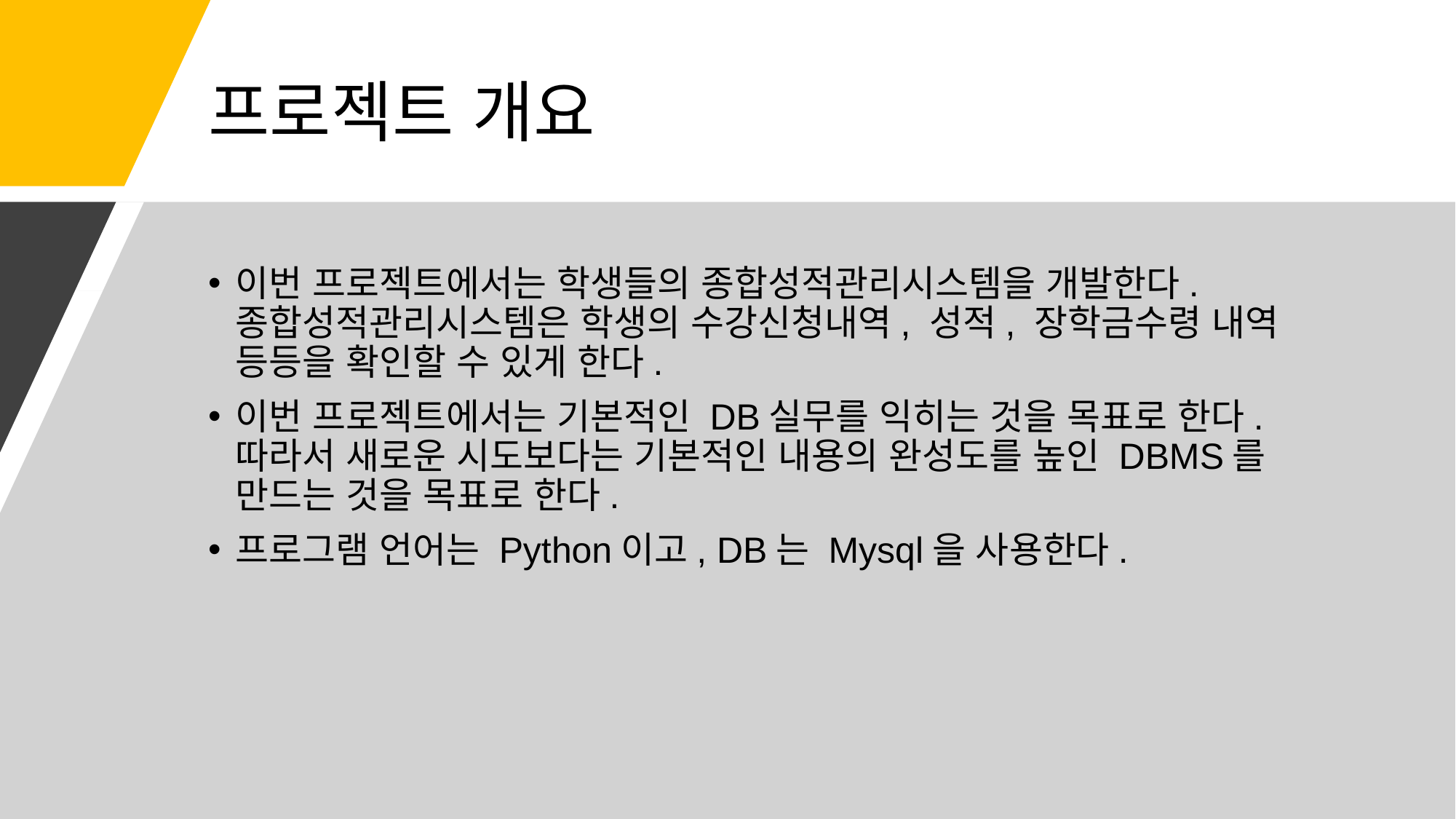

# 프로젝트 개요

이번 프로젝트에서는 학생들의 종합성적관리시스템을 개발한다. 종합성적관리시스템은 학생의 수강신청내역, 성적, 장학금수령 내역 등등을 확인할 수 있게 한다.
이번 프로젝트에서는 기본적인 DB실무를 익히는 것을 목표로 한다. 따라서 새로운 시도보다는 기본적인 내용의 완성도를 높인 DBMS를 만드는 것을 목표로 한다.
프로그램 언어는 Python이고, DB는 Mysql을 사용한다.